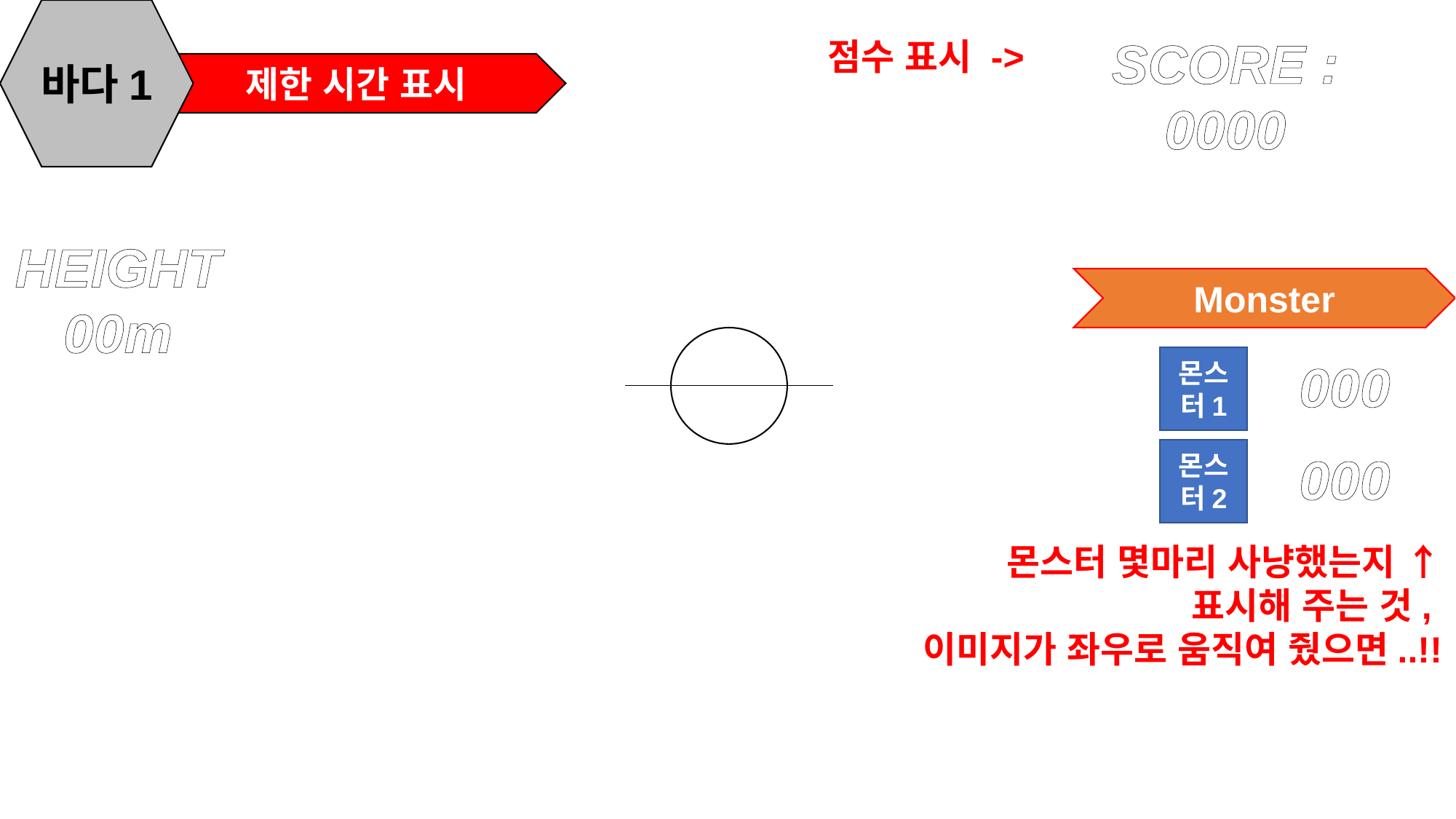

바다1
SCORE : 0000
점수 표시 ->
제한 시간 표시
HEIGHT
00m
Monster

몬스터1
 000
몬스터2
 000
몬스터 몇마리 사냥했는지 ↑
 표시해 주는 것,
이미지가 좌우로 움직여 줬으면..!!